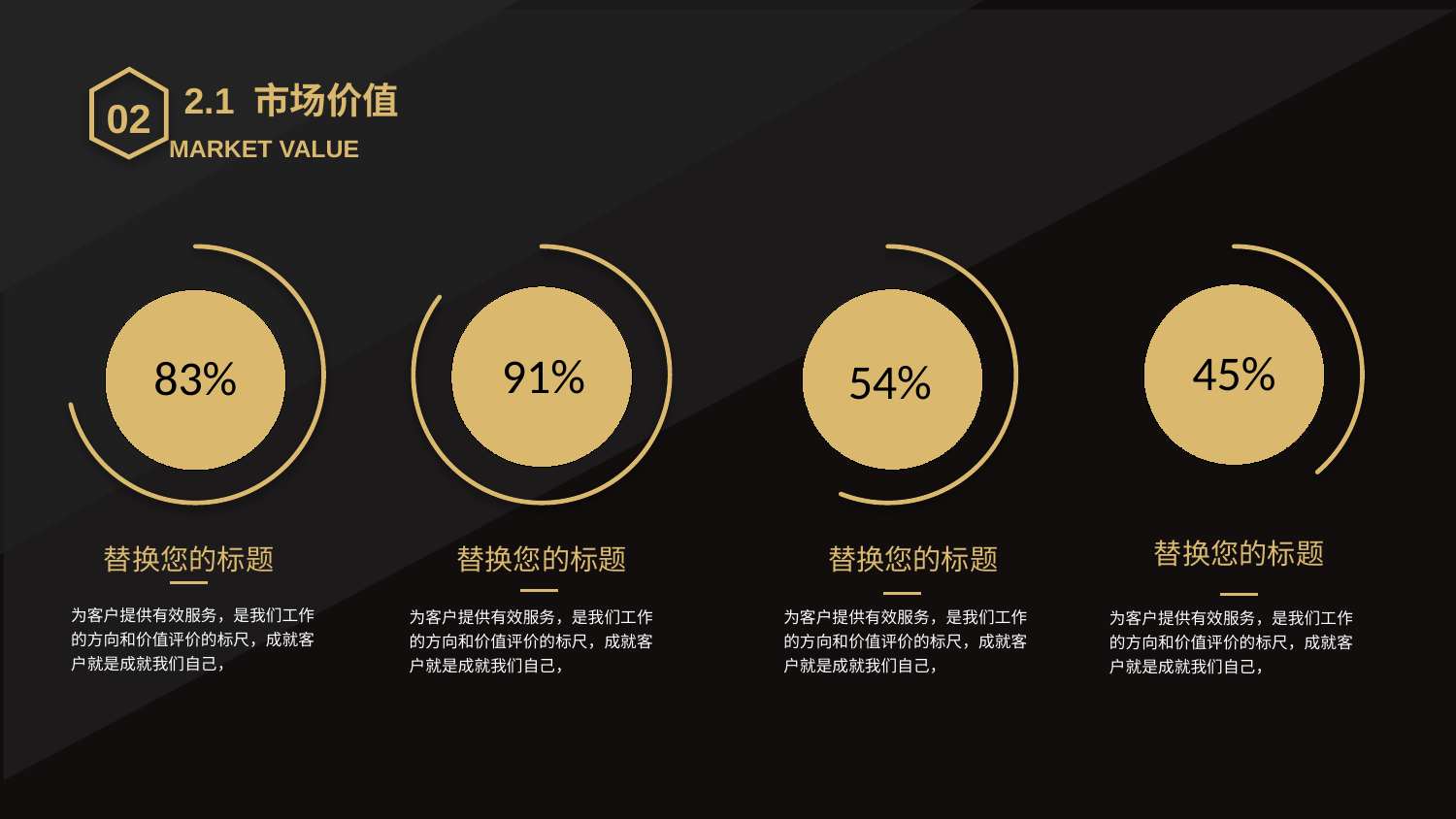

02
2.1 市场价值
MARKET VALUE

45%
91%
83%
54%
替换您的标题
替换您的标题
替换您的标题
替换您的标题
为客户提供有效服务，是我们工作的方向和价值评价的标尺，成就客户就是成就我们自己，
为客户提供有效服务，是我们工作的方向和价值评价的标尺，成就客户就是成就我们自己，
为客户提供有效服务，是我们工作的方向和价值评价的标尺，成就客户就是成就我们自己，
为客户提供有效服务，是我们工作的方向和价值评价的标尺，成就客户就是成就我们自己，